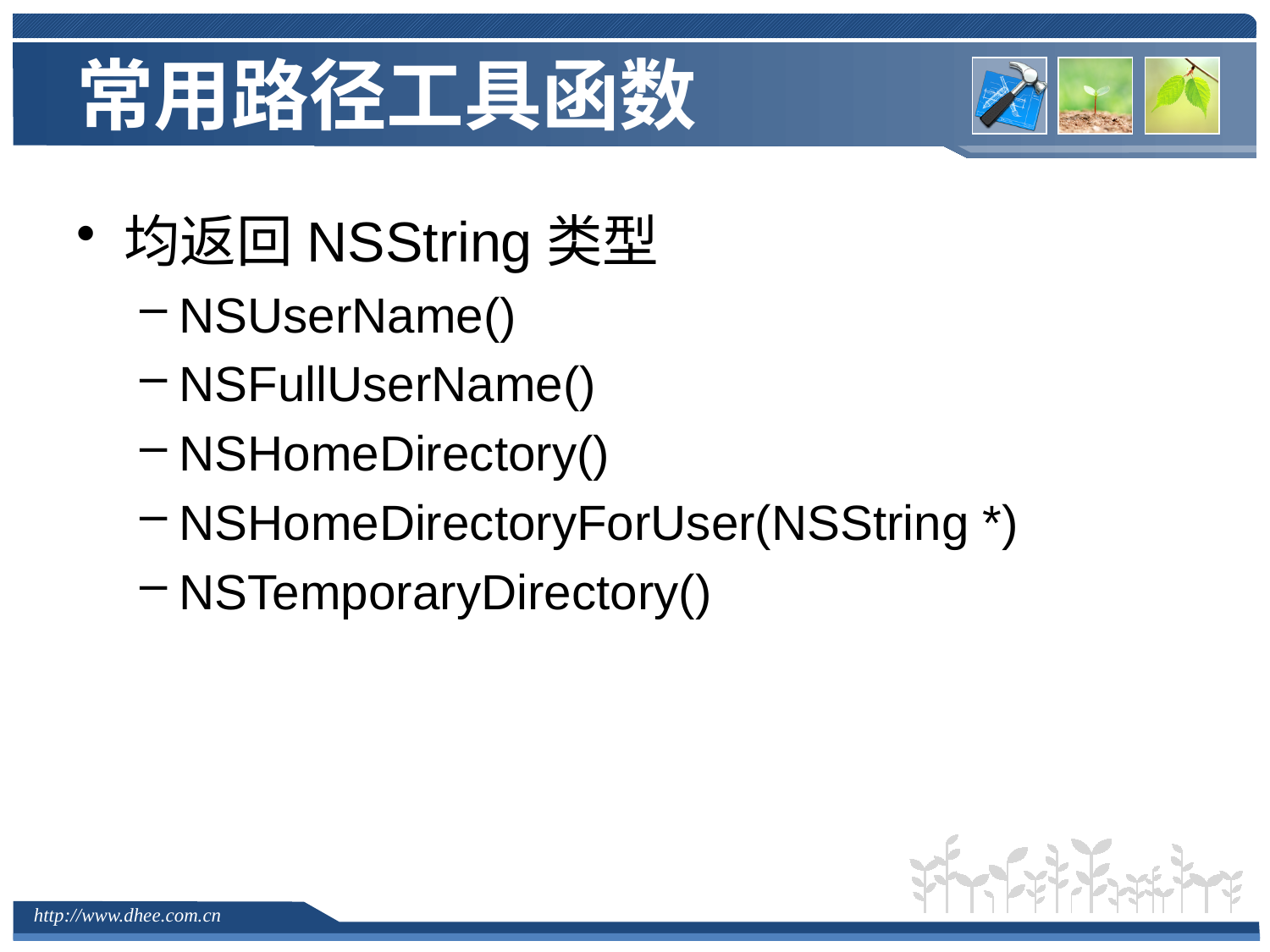

# 常用路径工具函数
均返回NSString类型
NSUserName()
NSFullUserName()
NSHomeDirectory()
NSHomeDirectoryForUser(NSString *)
NSTemporaryDirectory()